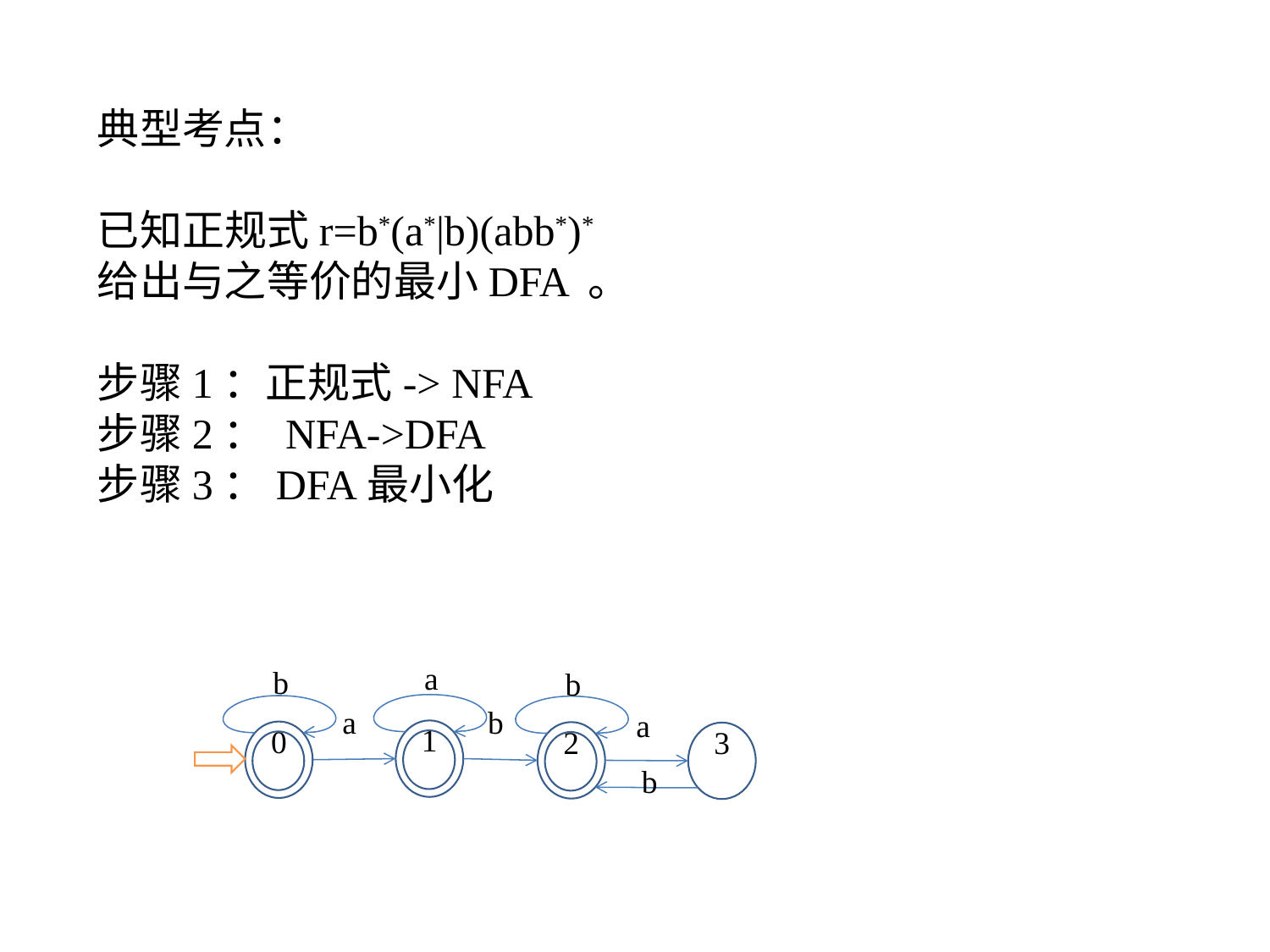

典型考点：

已知正规式r=b*(a*|b)(abb*)*
给出与之等价的最小DFA 。

步骤1：正规式-> NFA
步骤2： NFA->DFA
步骤3：DFA最小化

a

b

b

a

b

a

1

0

2

3

b